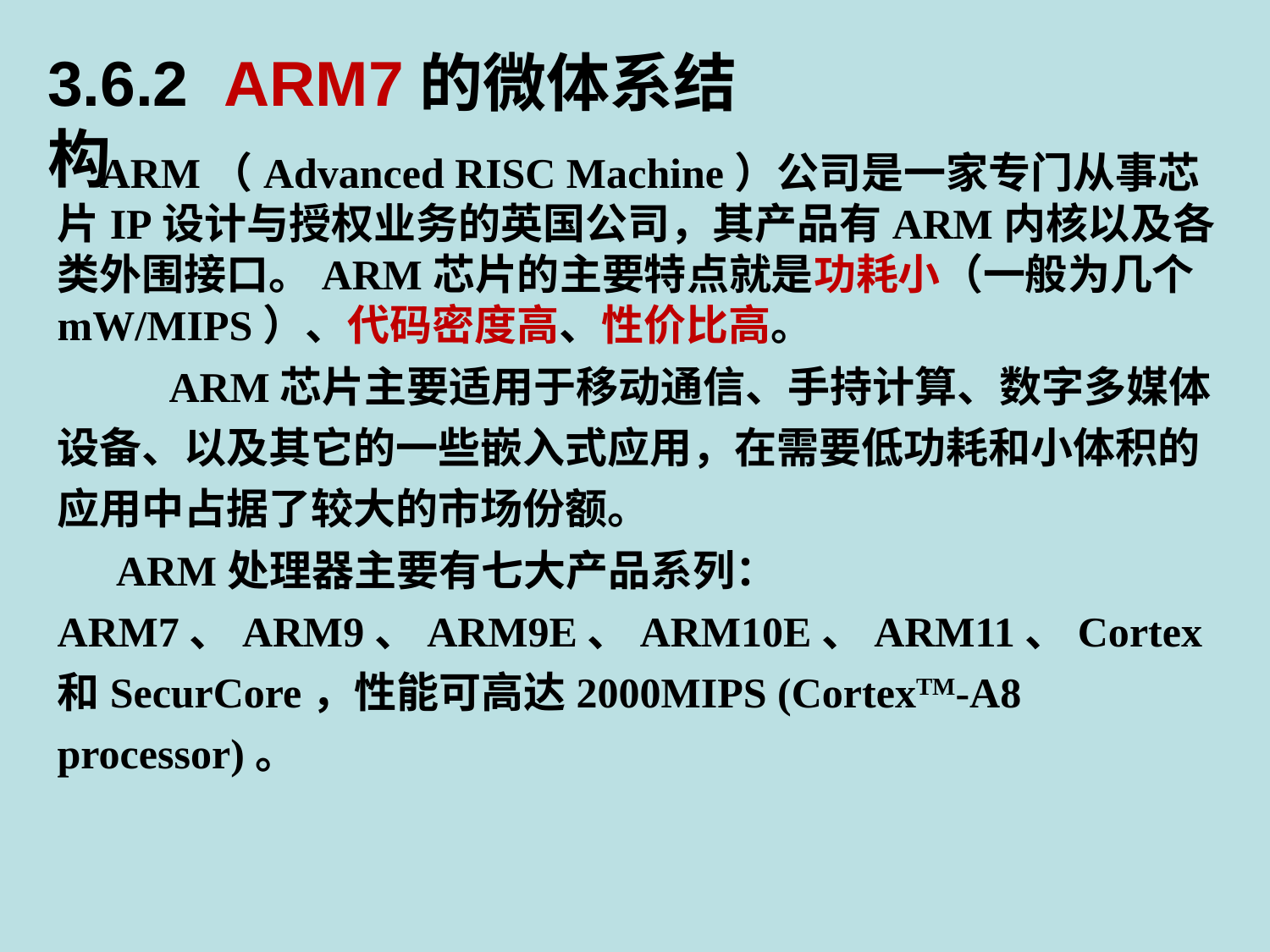

3.6.2  ARM7的微体系结构
    ARM（Advanced RISC Machine）公司是一家专门从事芯片IP设计与授权业务的英国公司，其产品有ARM内核以及各类外围接口。ARM芯片的主要特点就是功耗小（一般为几个mW/MIPS）、代码密度高、性价比高。       ARM芯片主要适用于移动通信、手持计算、数字多媒体设备、以及其它的一些嵌入式应用，在需要低功耗和小体积的应用中占据了较大的市场份额。
  ARM处理器主要有七大产品系列：ARM7、ARM9、ARM9E、ARM10E、ARM11、Cortex和SecurCore，性能可高达2000MIPS (CortexTM-A8 processor)。